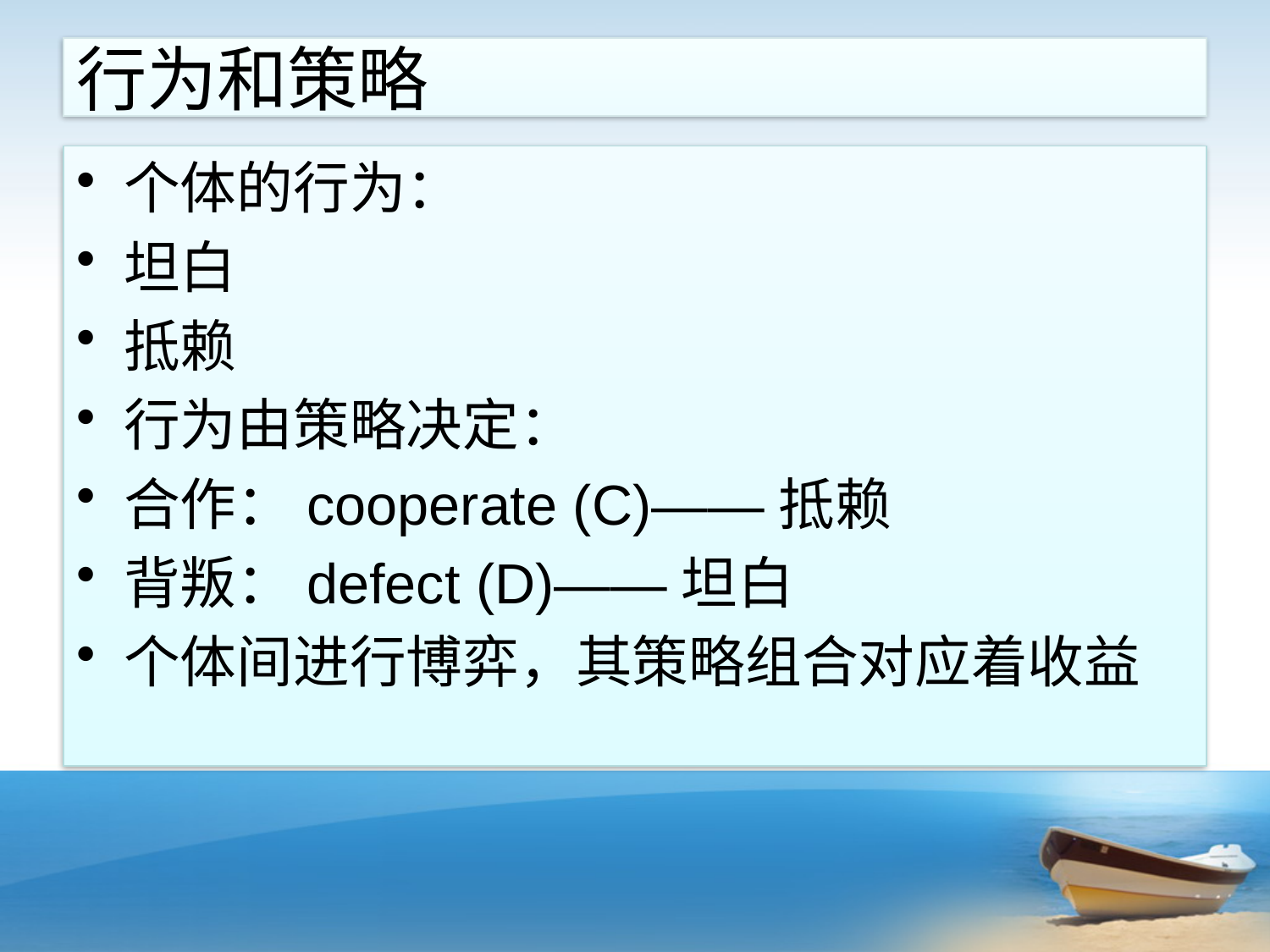

# 行为和策略
个体的行为：
坦白
抵赖
行为由策略决定：
合作：cooperate (C)——抵赖
背叛：defect (D)——坦白
个体间进行博弈，其策略组合对应着收益